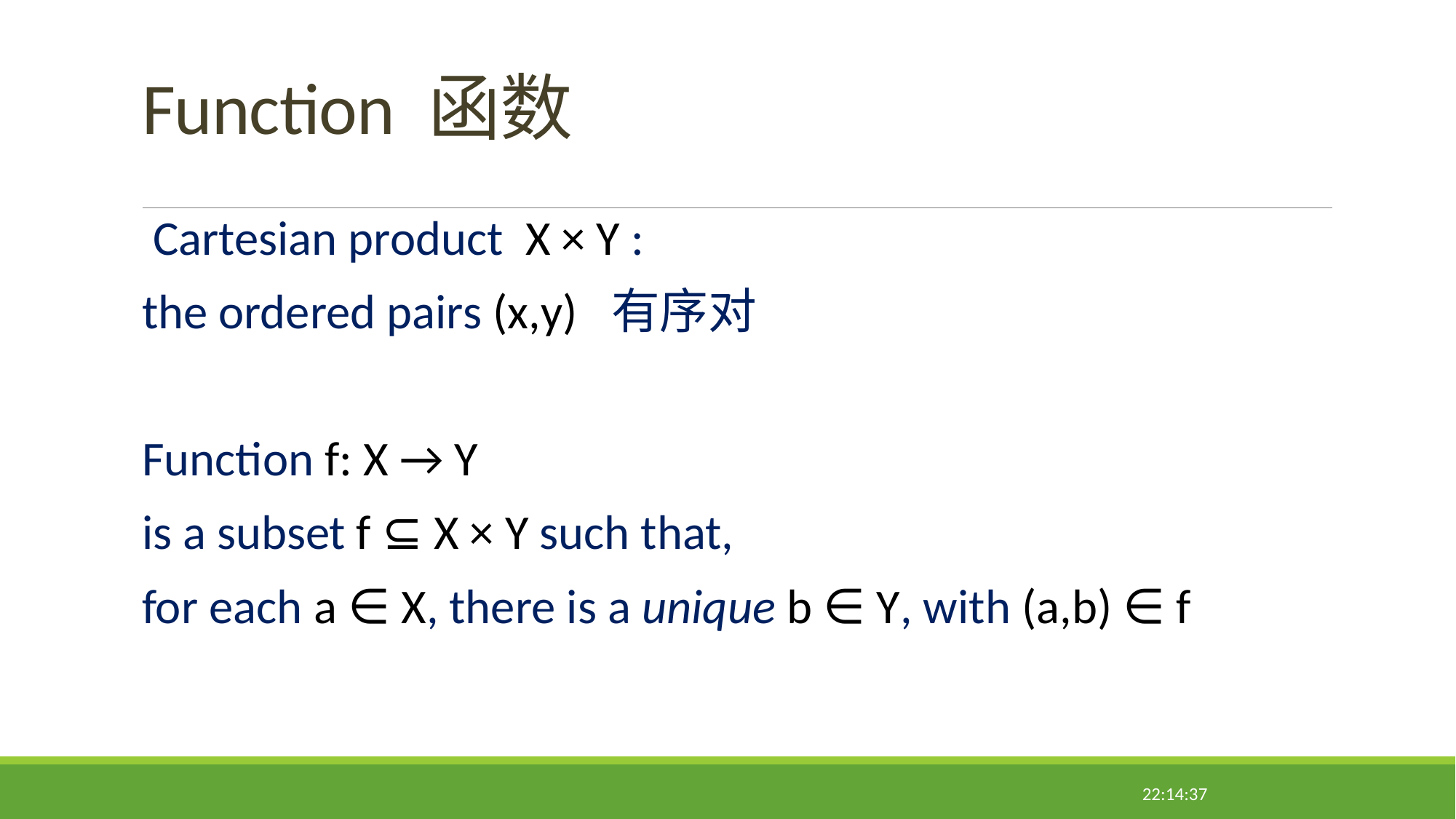

# Function 函数
 Cartesian product  X × Y :
the ordered pairs (x,y)  有序对

Function f: X → Y
is a subset f ⊆ X × Y such that,
for each a ∈ X, there is a unique b ∈ Y, with (a,b) ∈ f
22:14:37